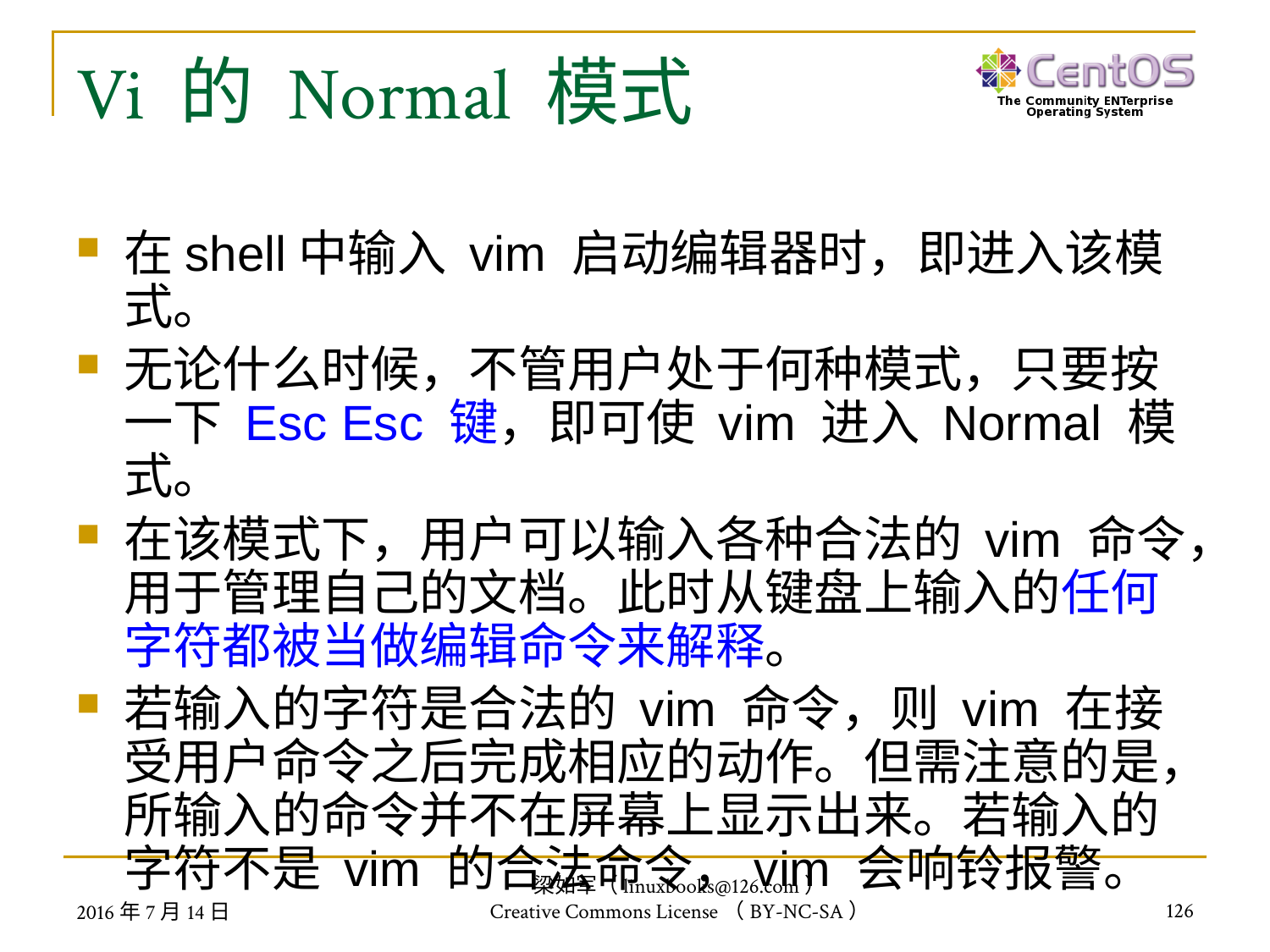

# Vi 的 Normal 模式
在shell中输入 vim 启动编辑器时，即进入该模式。
无论什么时候，不管用户处于何种模式，只要按一下 Esc Esc 键，即可使 vim 进入 Normal 模式。
在该模式下，用户可以输入各种合法的 vim 命令，用于管理自己的文档。此时从键盘上输入的任何字符都被当做编辑命令来解释。
若输入的字符是合法的 vim 命令，则 vim 在接受用户命令之后完成相应的动作。但需注意的是，所输入的命令并不在屏幕上显示出来。若输入的字符不是 vim 的合法命令，vim 会响铃报警。

梁如军（linuxbooks@126.com）
Creative Commons License（BY-NC-SA）
2016年7月14日
126